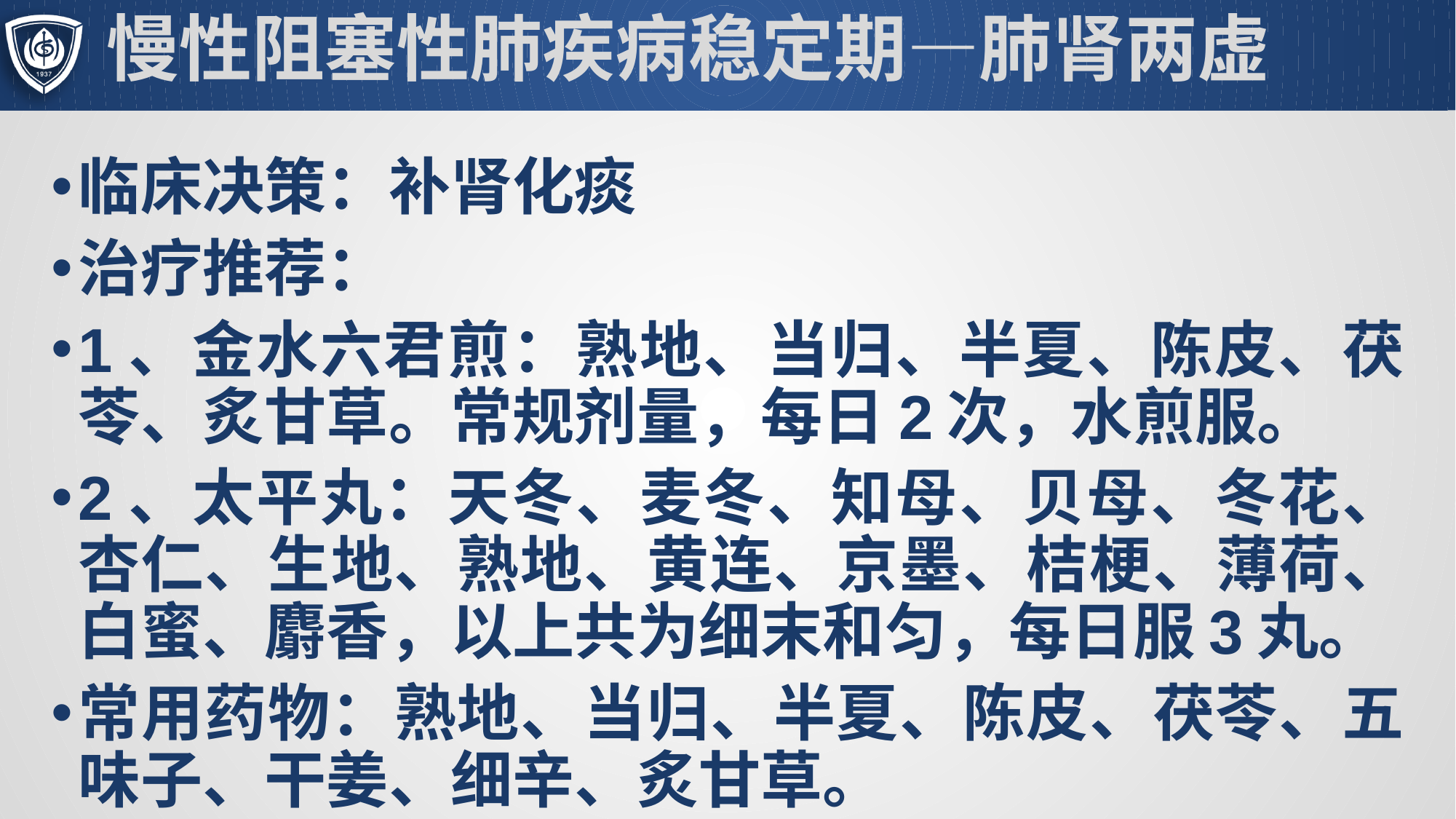

# 慢性阻塞性肺疾病稳定期—肺肾两虚
临床决策：补肾化痰
治疗推荐：
1、金水六君煎：熟地、当归、半夏、陈皮、茯苓、炙甘草。常规剂量，每日2次，水煎服。
2、太平丸：天冬、麦冬、知母、贝母、冬花、杏仁、生地、熟地、黄连、京墨、桔梗、薄荷、白蜜、麝香，以上共为细末和匀，每日服3丸。
常用药物：熟地、当归、半夏、陈皮、茯苓、五味子、干姜、细辛、炙甘草。